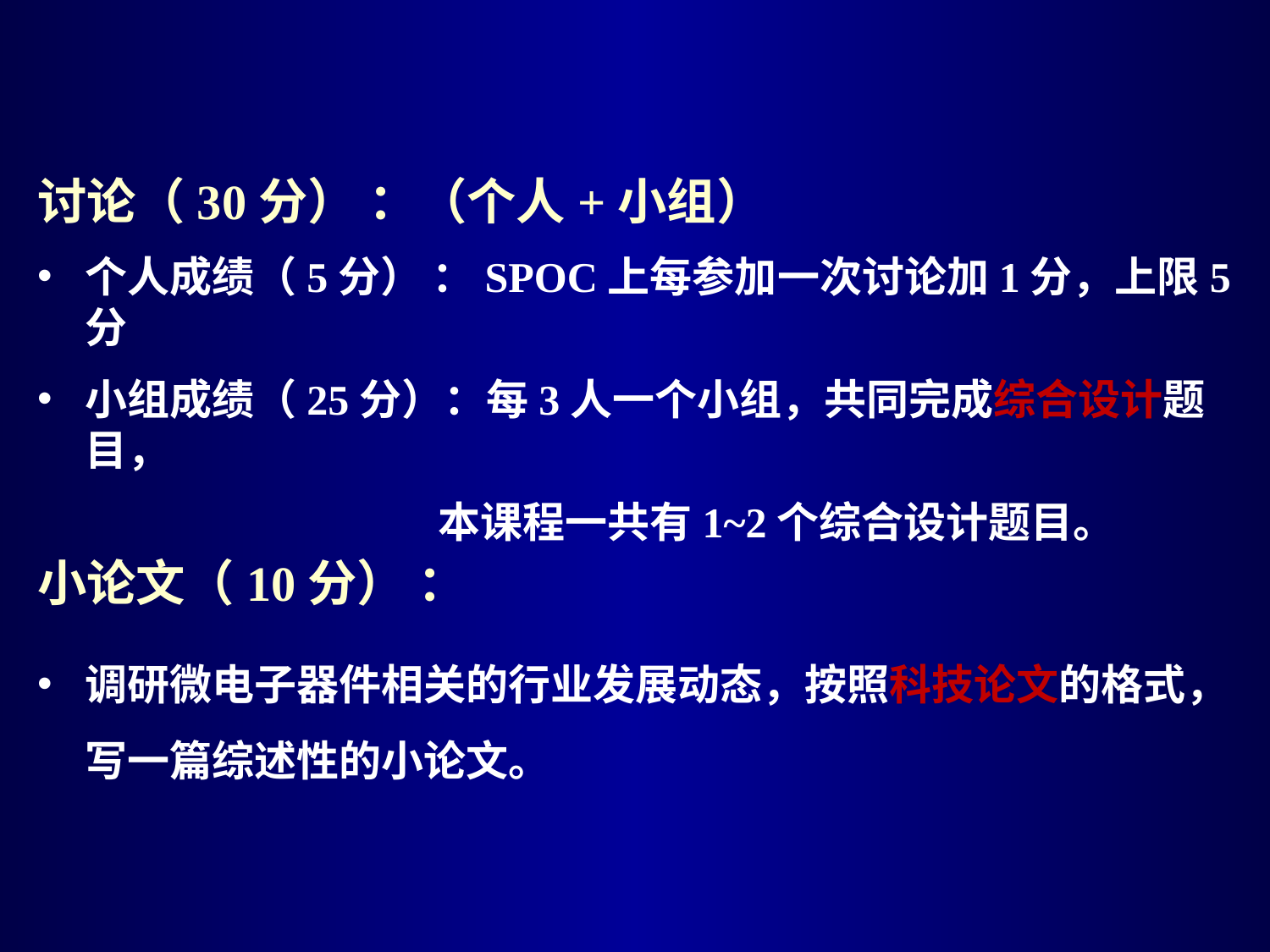

讨论（30分） ：（个人+小组）
个人成绩（5分） ：SPOC上每参加一次讨论加1分，上限5分
小组成绩（25分）：每3人一个小组，共同完成综合设计题目，
                                         本课程一共有1~2个综合设计题目。
小论文（10分） ：
调研微电子器件相关的行业发展动态，按照科技论文的格式，写一篇综述性的小论文。